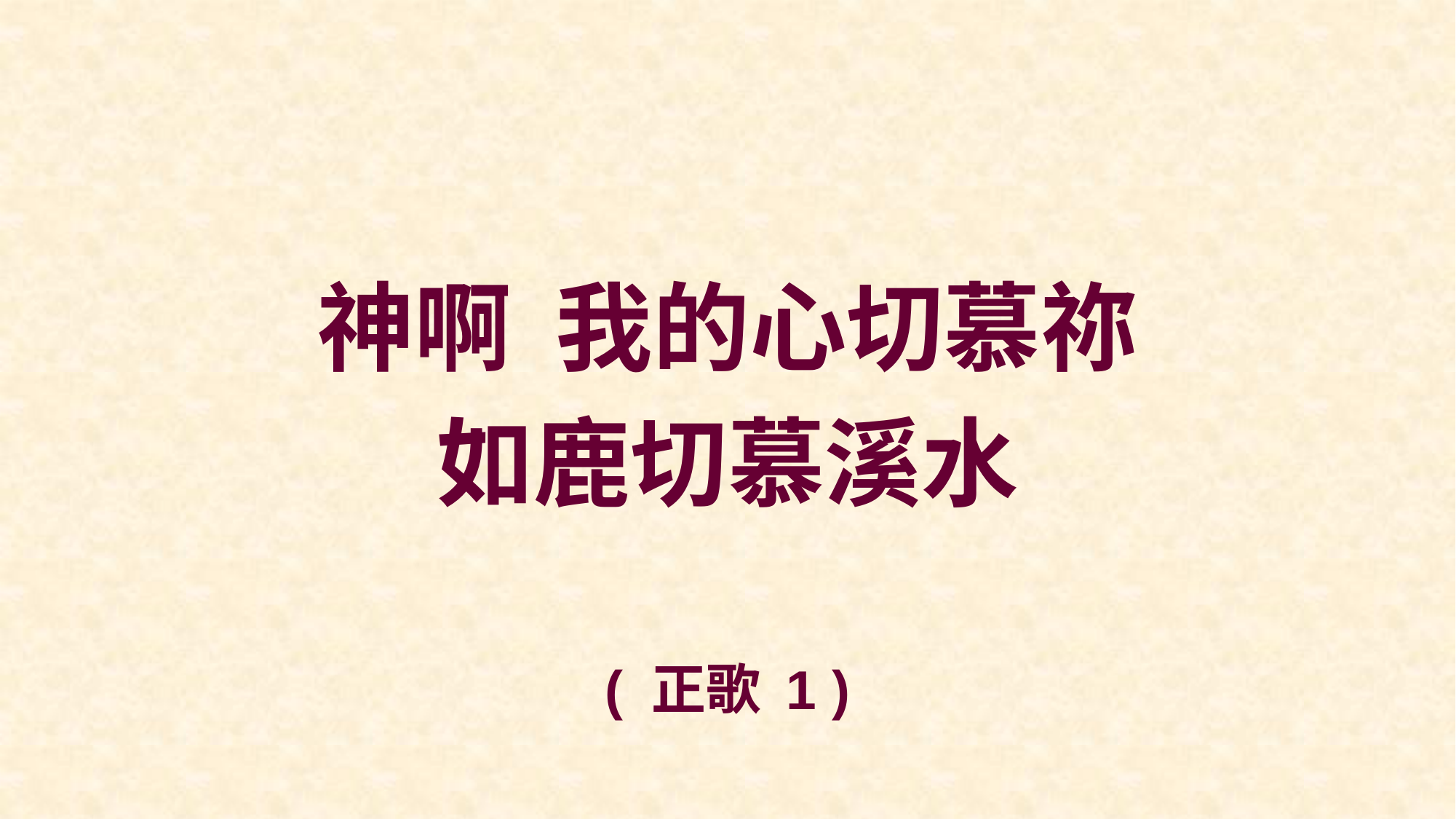

神啊  我的心切慕祢
如鹿切慕溪水
( 正歌 1 )